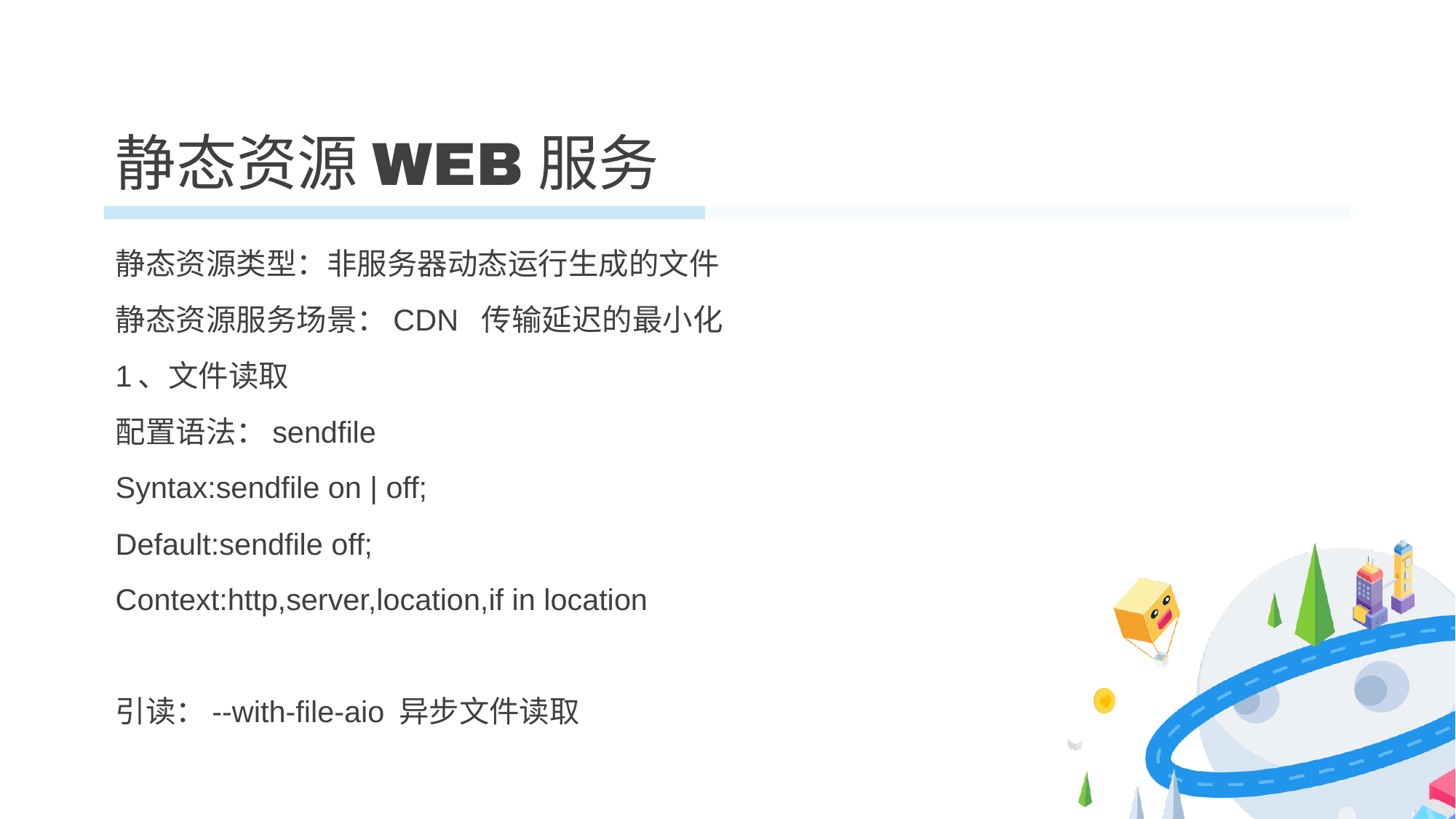

# 静态资源WEB服务
静态资源类型：非服务器动态运行生成的文件
静态资源服务场景：CDN  传输延迟的最小化
1、文件读取
配置语法：sendfile
Syntax:sendfile on | off;
Default:sendfile off;
Context:http,server,location,if in location

引读：--with-file-aio 异步文件读取